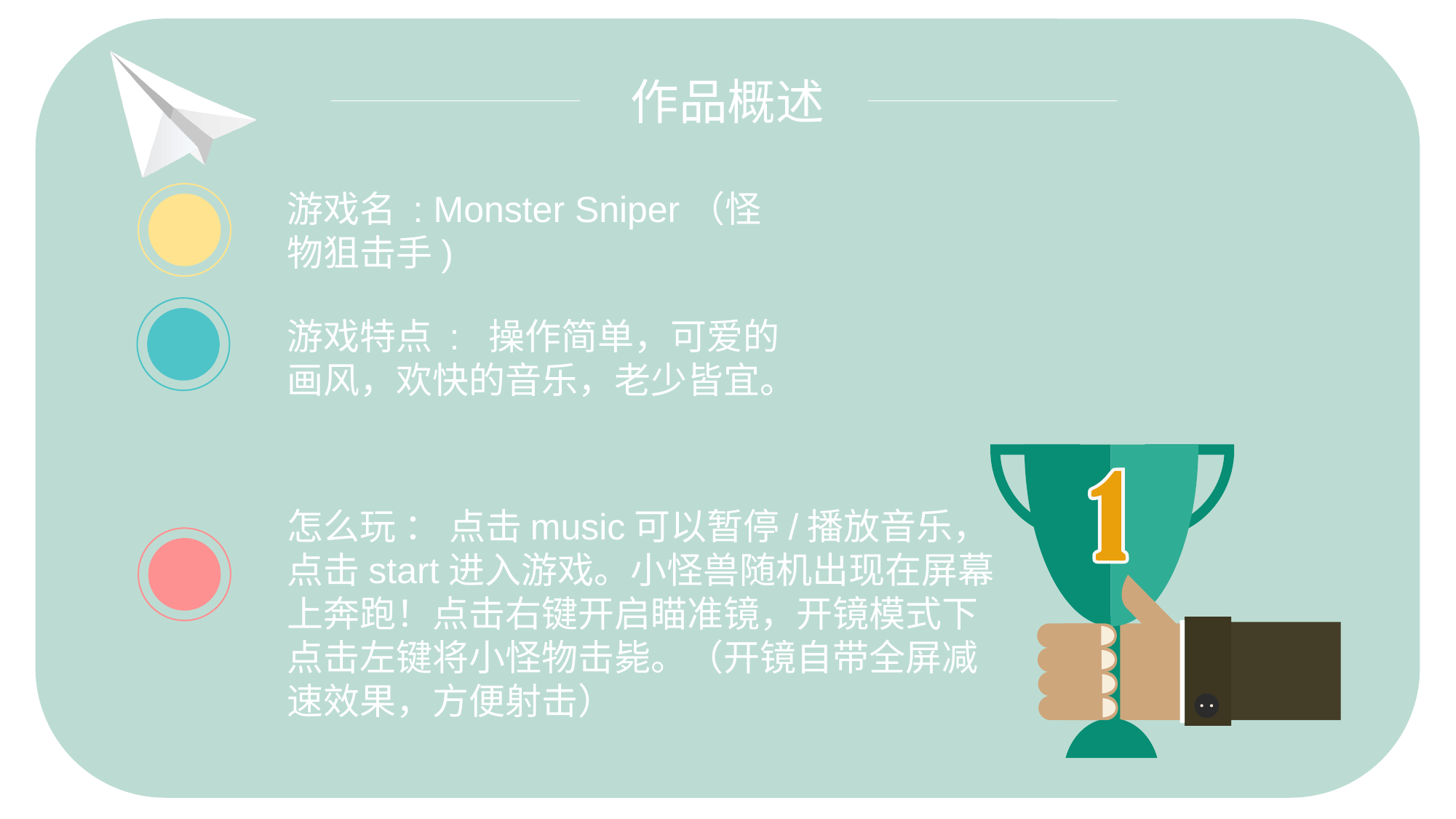

作品概述
游戏名 : Monster Sniper（怪物狙击手)

游戏特点 :  操作简单，可爱的画风，欢快的音乐，老少皆宜。

怎么玩 ： 点击music可以暂停/播放音乐，点击start进入游戏。小怪兽随机出现在屏幕上奔跑！点击右键开启瞄准镜，开镜模式下点击左键将小怪物击毙。（开镜自带全屏减速效果，方便射击）